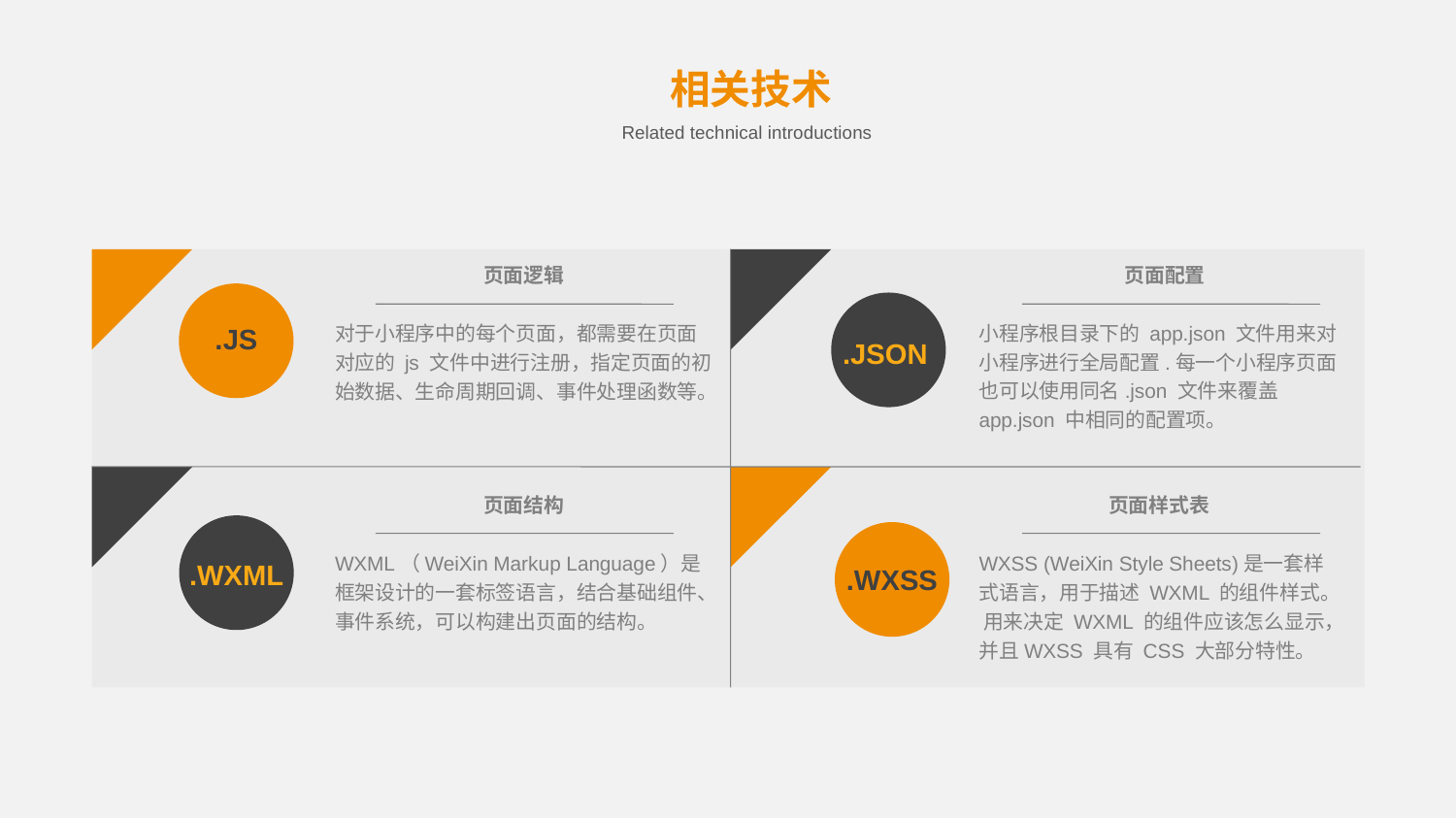

相关技术
Related technical introductions

页面逻辑

对于小程序中的每个页面，都需要在页面对应的 js 文件中进行注册，指定页面的初始数据、生命周期回调、事件处理函数等。
 	页面配置

小程序根目录下的 app.json 文件用来对小程序进行全局配置.每一个小程序页面也可以使用同名.json 文件来覆盖 app.json 中相同的配置项。

.JS
.JSON

页面结构

WXML（WeiXin Markup Language）是框架设计的一套标签语言，结合基础组件、事件系统，可以构建出页面的结构。
页面样式表

WXSS (WeiXin Style Sheets)是一套样式语言，用于描述 WXML 的组件样式。 用来决定 WXML 的组件应该怎么显示，并且WXSS 具有 CSS 大部分特性。

.WXML
.WXSS